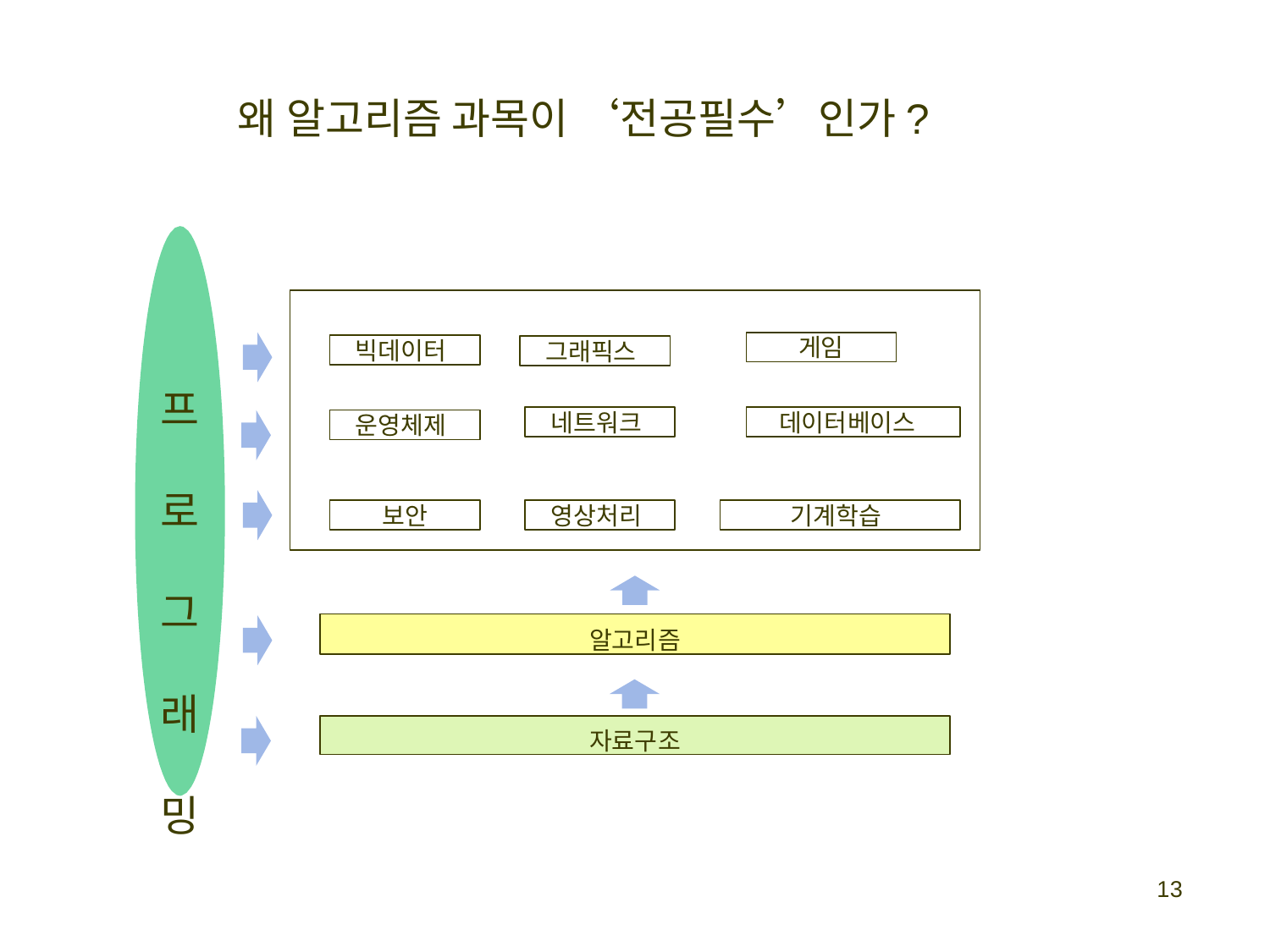

# 왜 알고리즘 과목이 ‘전공필수’인가?

게임
빅데이터
그래픽스
프  로  그  래  밍
네트워크
데이터베이스

운영체제

보안
영상처리
기계학습

알고리즘

자료구조
13